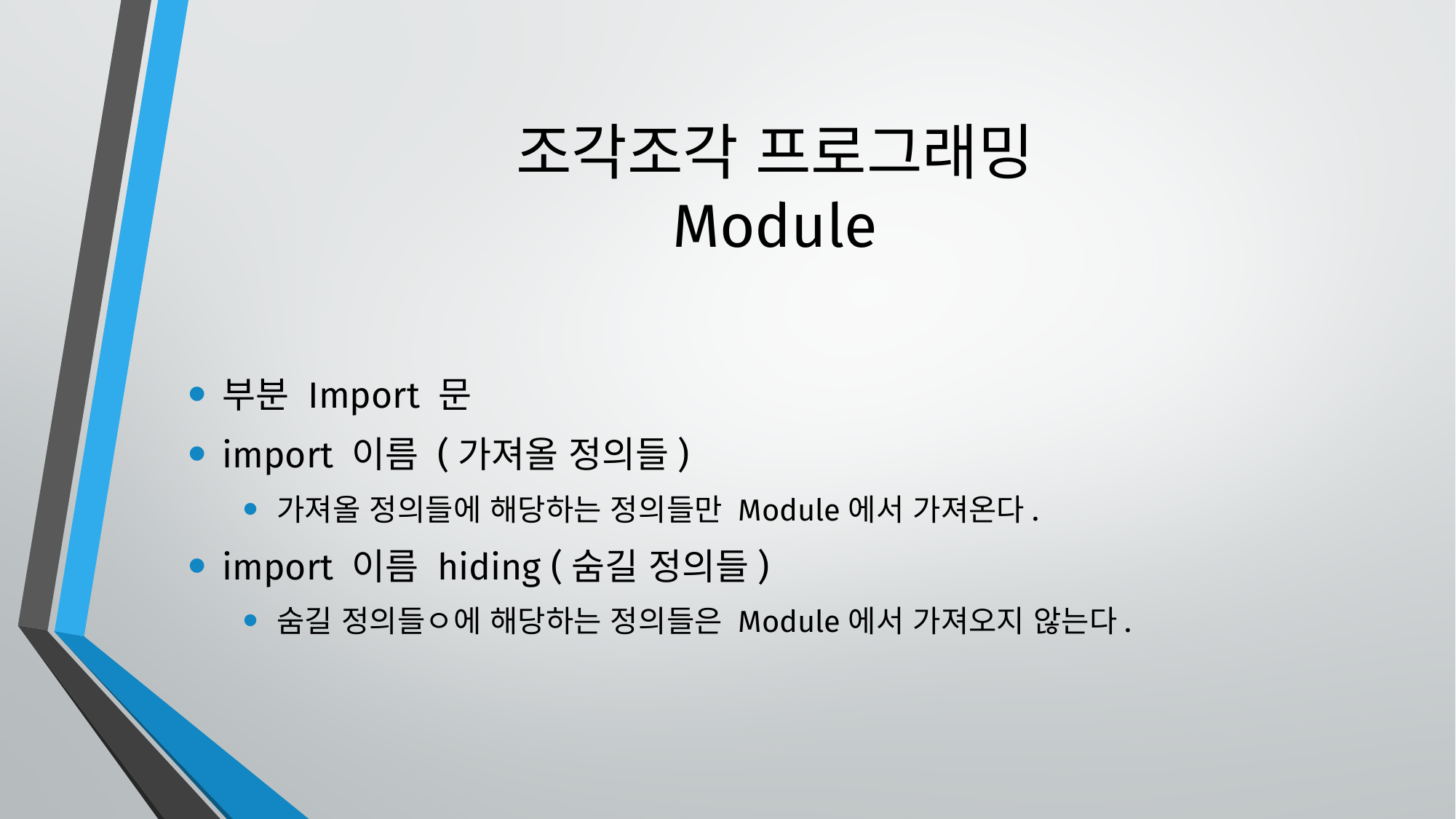

# 조각조각 프로그래밍 Module
부분 Import 문
import 이름 (가져올 정의들)
가져올 정의들에 해당하는 정의들만 Module에서 가져온다.
import 이름 hiding (숨길 정의들)
숨길 정의들ㅇ에 해당하는 정의들은 Module에서 가져오지 않는다.